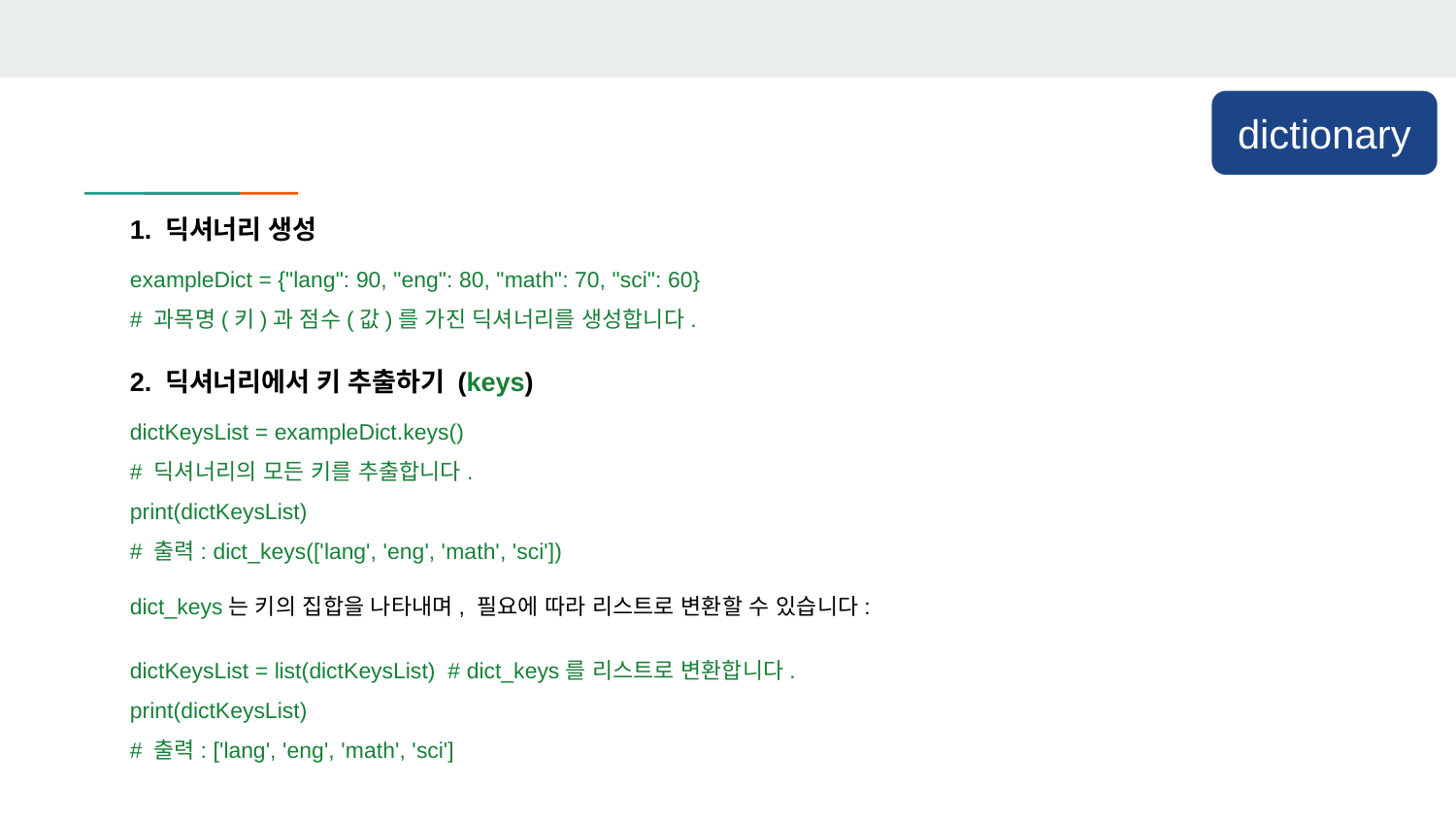

dictionary
1. 딕셔너리 생성
exampleDict = {"lang": 90, "eng": 80, "math": 70, "sci": 60}
# 과목명(키)과 점수(값)를 가진 딕셔너리를 생성합니다.
2. 딕셔너리에서 키 추출하기 (keys)
dictKeysList = exampleDict.keys()
# 딕셔너리의 모든 키를 추출합니다.
print(dictKeysList)
# 출력: dict_keys(['lang', 'eng', 'math', 'sci'])
dict_keys는 키의 집합을 나타내며, 필요에 따라 리스트로 변환할 수 있습니다:
dictKeysList = list(dictKeysList)  # dict_keys를 리스트로 변환합니다.
print(dictKeysList)
# 출력: ['lang', 'eng', 'math', 'sci']